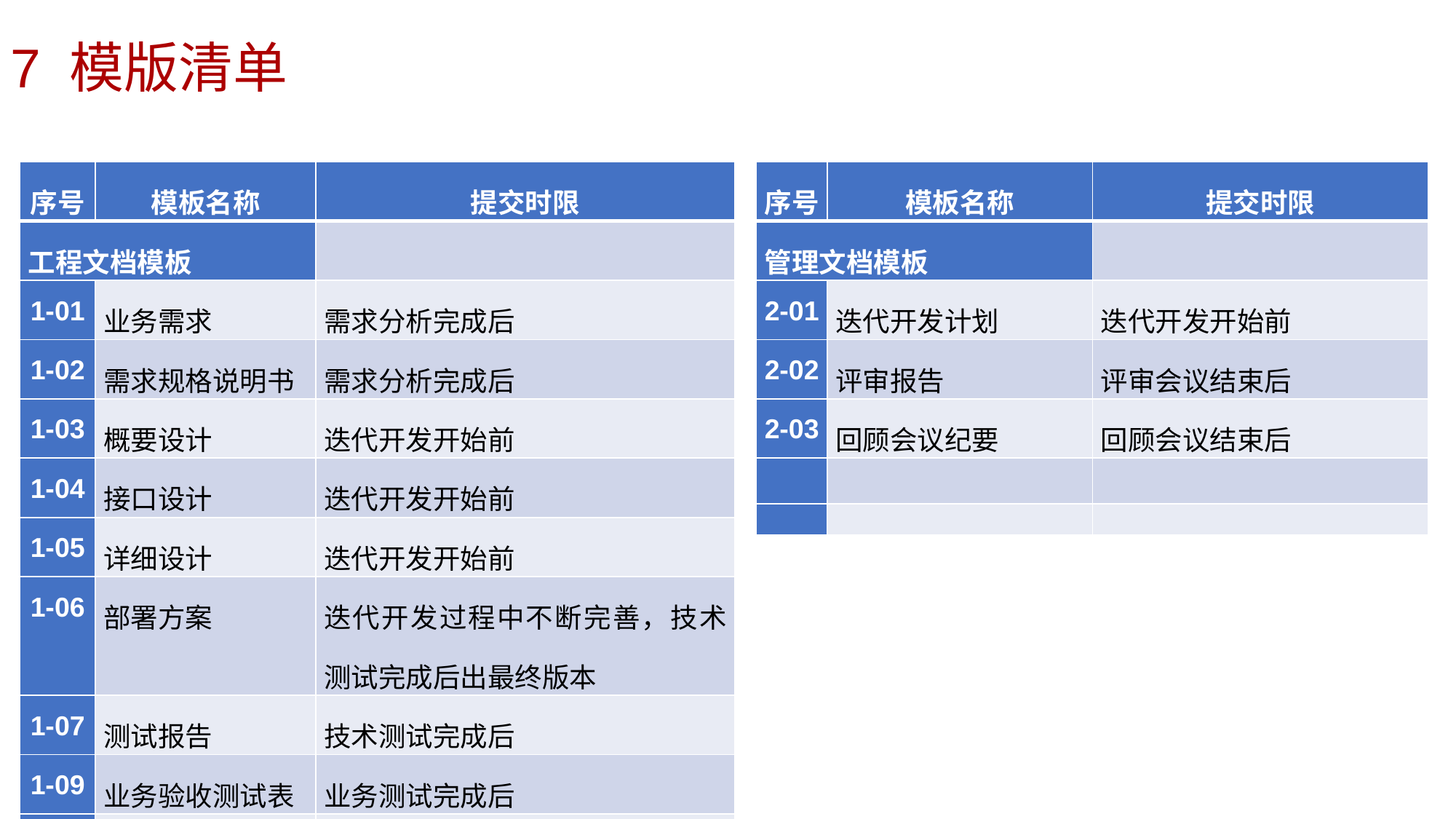

7 模版清单

| 序号 | 模板名称 | 提交时限 |
| --- | --- | --- |
| 工程文档模板 |  |  |
| 1-01 | 业务需求 | 需求分析完成后 |
| 1-02 | 需求规格说明书 | 需求分析完成后 |
| 1-03 | 概要设计 | 迭代开发开始前 |
| 1-04 | 接口设计 | 迭代开发开始前 |
| 1-05 | 详细设计 | 迭代开发开始前 |
| 1-06 | 部署方案 | 迭代开发过程中不断完善，技术测试完成后出最终版本 |
| 1-07 | 测试报告 | 技术测试完成后 |
| 1-09 | 业务验收测试表 | 业务测试完成后 |
| 1-09 | 用户手册 | 技术测试完成之后，上线之前 |
| 1-10 | 运维手册 | 上线之前 |
| 序号 | 模板名称 | 提交时限 |
| --- | --- | --- |
| 管理文档模板 |  |  |
| 2-01 | 迭代开发计划 | 迭代开发开始前 |
| 2-02 | 评审报告 | 评审会议结束后 |
| 2-03 | 回顾会议纪要 | 回顾会议结束后 |
|  |  |  |
|  |  |  |